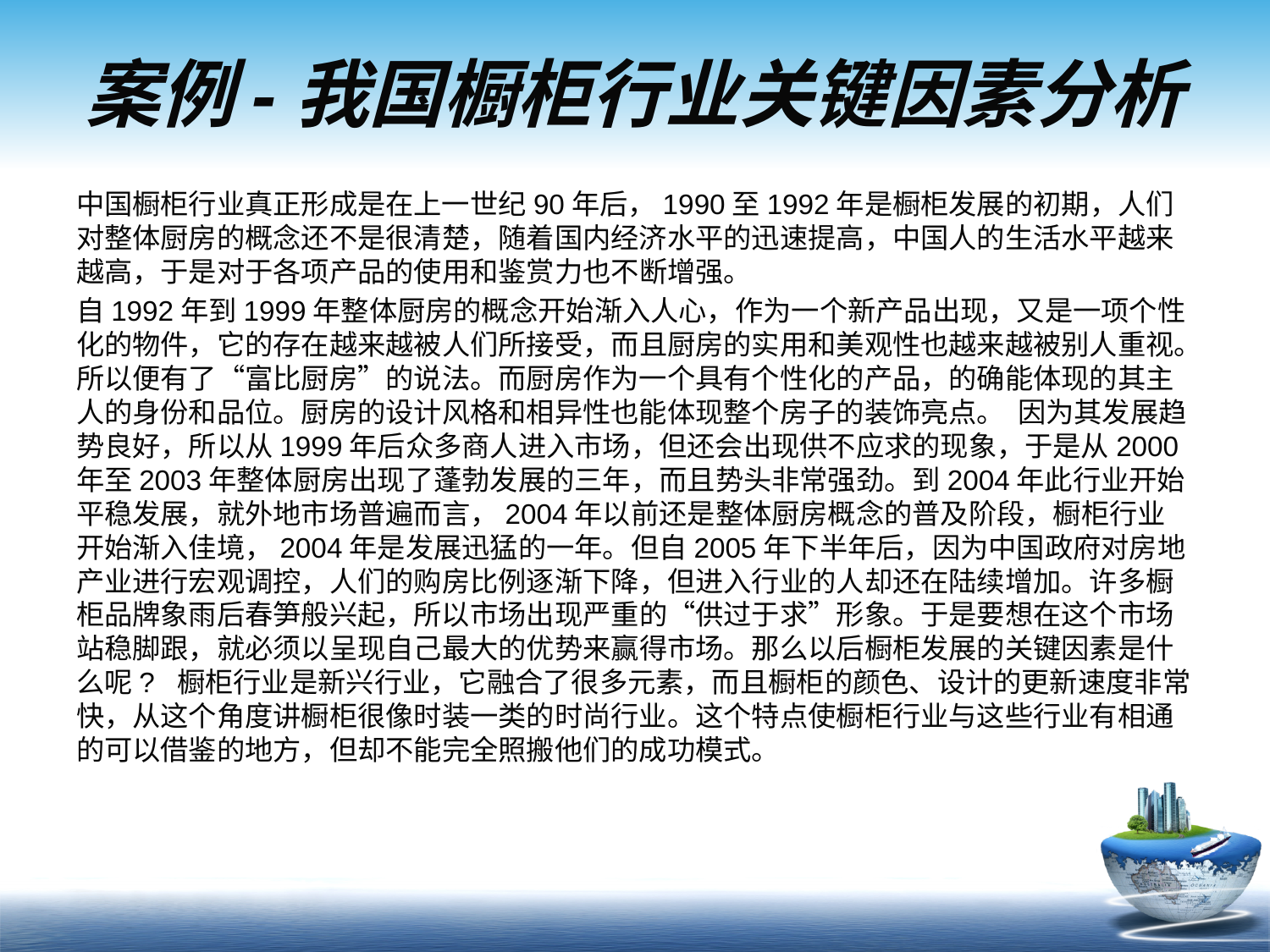

# 案例-我国橱柜行业关键因素分析
中国橱柜行业真正形成是在上一世纪90年后，1990至1992年是橱柜发展的初期，人们对整体厨房的概念还不是很清楚，随着国内经济水平的迅速提高，中国人的生活水平越来越高，于是对于各项产品的使用和鉴赏力也不断增强。
自1992年到1999年整体厨房的概念开始渐入人心，作为一个新产品出现，又是一项个性化的物件，它的存在越来越被人们所接受，而且厨房的实用和美观性也越来越被别人重视。所以便有了“富比厨房”的说法。而厨房作为一个具有个性化的产品，的确能体现的其主人的身份和品位。厨房的设计风格和相异性也能体现整个房子的装饰亮点。  因为其发展趋势良好，所以从1999年后众多商人进入市场，但还会出现供不应求的现象，于是从2000年至2003年整体厨房出现了蓬勃发展的三年，而且势头非常强劲。到2004年此行业开始平稳发展，就外地市场普遍而言，2004年以前还是整体厨房概念的普及阶段，橱柜行业开始渐入佳境，2004年是发展迅猛的一年。但自2005年下半年后，因为中国政府对房地产业进行宏观调控，人们的购房比例逐渐下降，但进入行业的人却还在陆续增加。许多橱柜品牌象雨后春笋般兴起，所以市场出现严重的“供过于求”形象。于是要想在这个市场站稳脚跟，就必须以呈现自己最大的优势来赢得市场。那么以后橱柜发展的关键因素是什么呢?  橱柜行业是新兴行业，它融合了很多元素，而且橱柜的颜色、设计的更新速度非常快，从这个角度讲橱柜很像时装一类的时尚行业。这个特点使橱柜行业与这些行业有相通的可以借鉴的地方，但却不能完全照搬他们的成功模式。